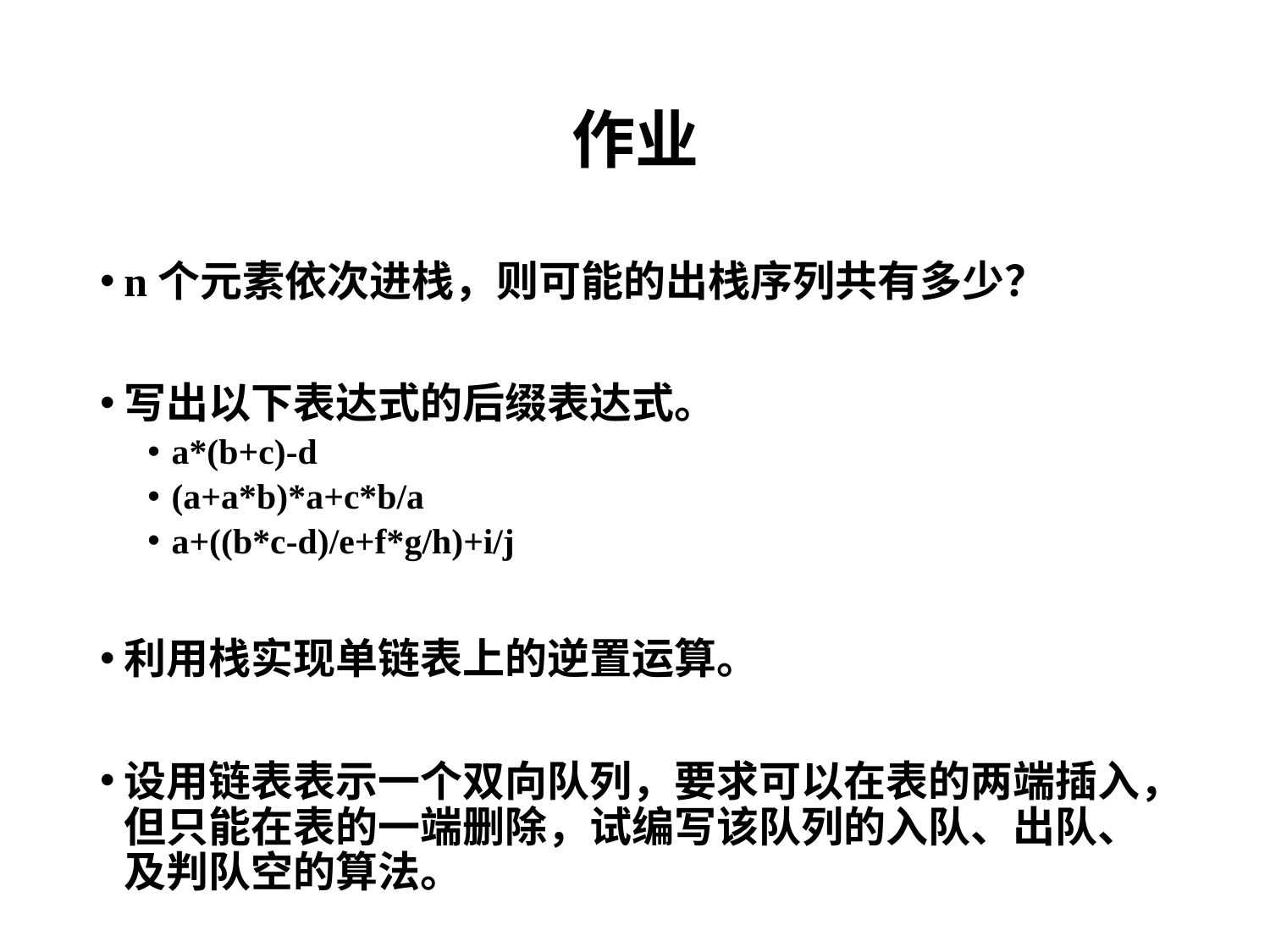

# 作业
n个元素依次进栈，则可能的出栈序列共有多少？

写出以下表达式的后缀表达式。
a*(b+c)-d
(a+a*b)*a+c*b/a
a+((b*c-d)/e+f*g/h)+i/j

利用栈实现单链表上的逆置运算。

设用链表表示一个双向队列，要求可以在表的两端插入，但只能在表的一端删除，试编写该队列的入队、出队、及判队空的算法。